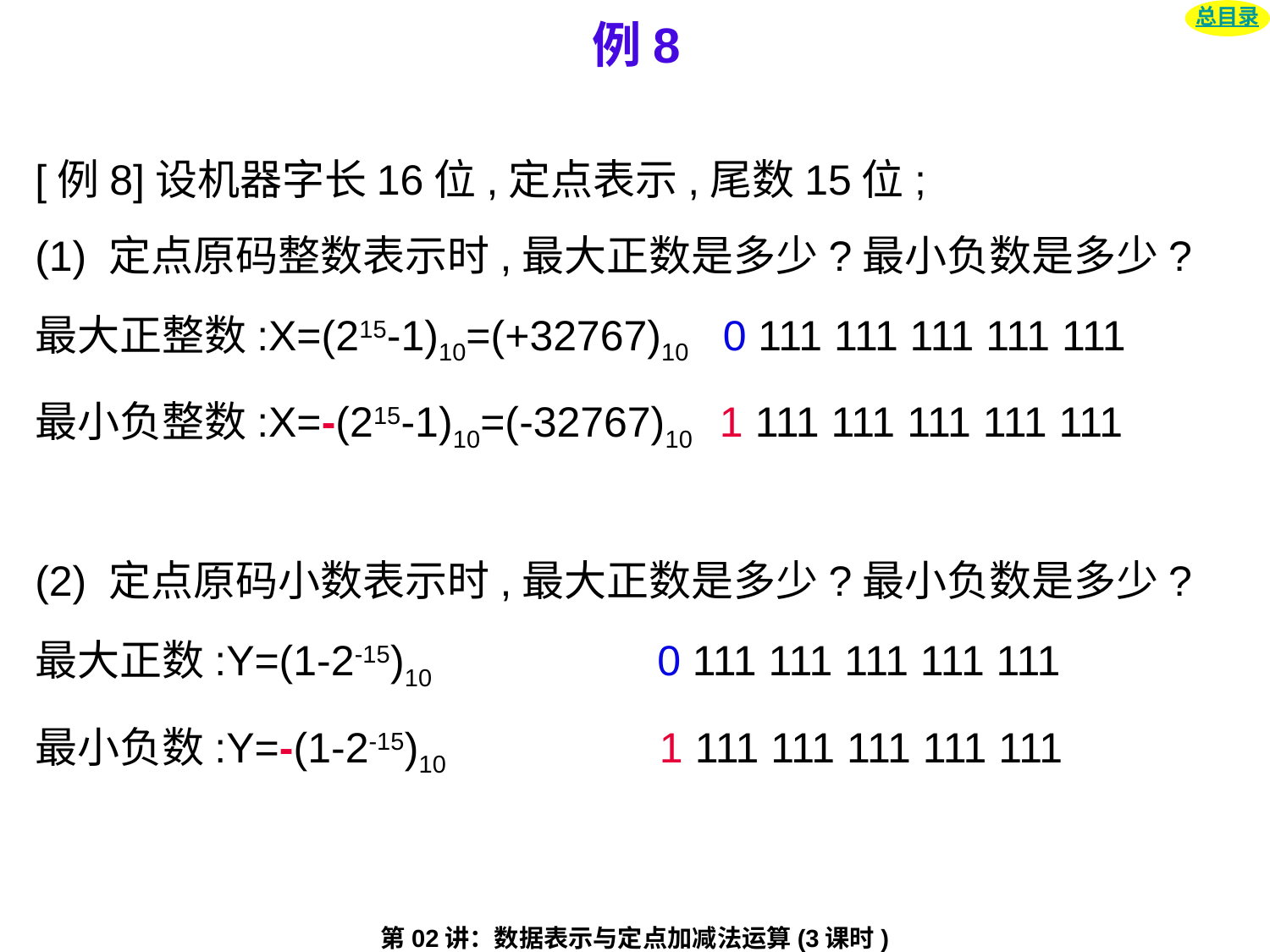

# 例8
总目录

[例8]设机器字长16位,定点表示,尾数15位;
(1) 定点原码整数表示时,最大正数是多少?最小负数是多少?
最大正整数:X=(215-1)10=(+32767)10     0 111 111 111 111 111
最小负整数:X=-(215-1)10=(-32767)10    1 111 111 111 111 111

(2) 定点原码小数表示时,最大正数是多少?最小负数是多少?
最大正数:Y=(1-2-15)10                   0 111 111 111 111 111
最小负数:Y=-(1-2-15)10                  1 111 111 111 111 111

第02讲：数据表示与定点加减法运算(3课时)